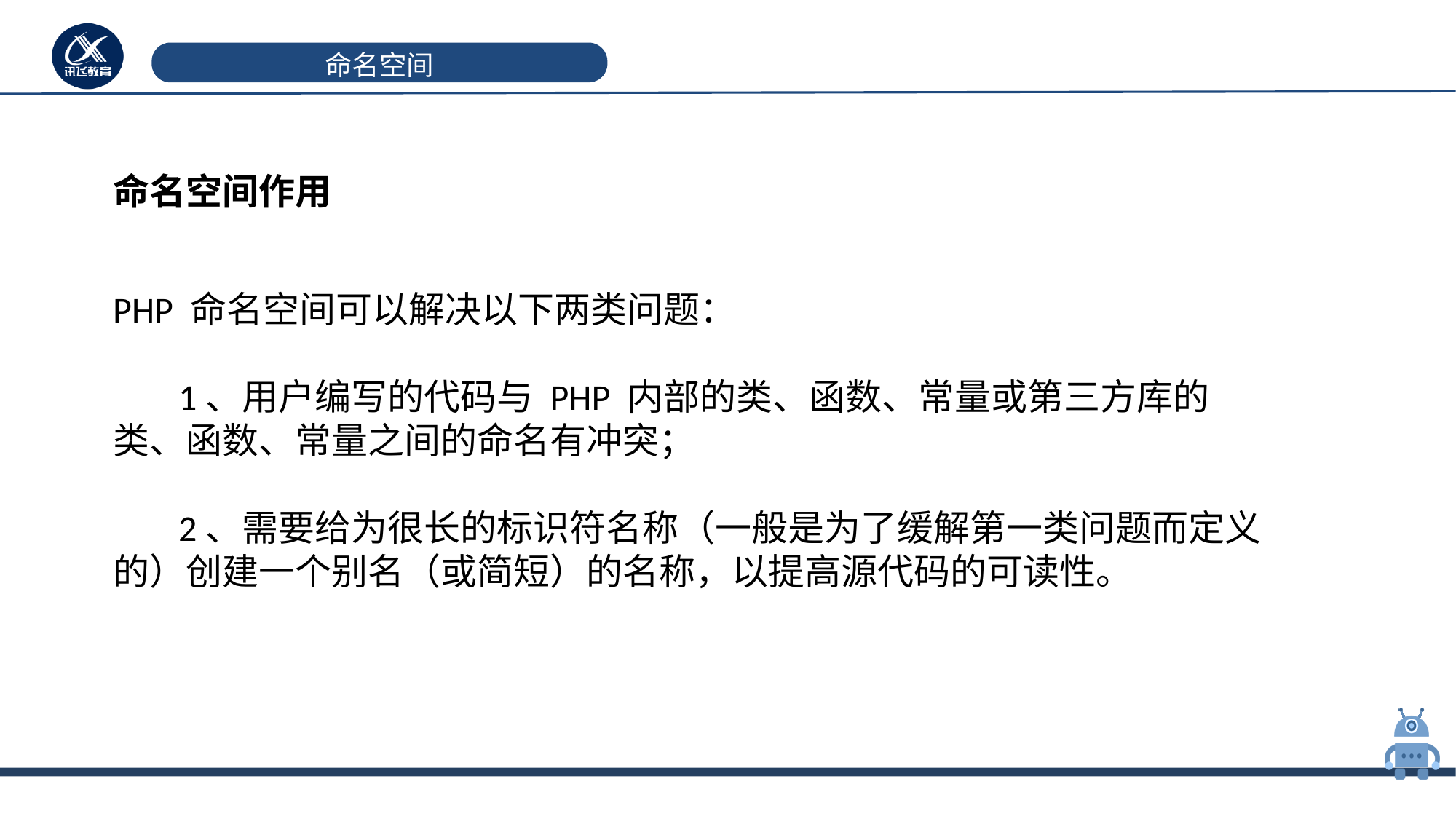

# 命名空间
命名空间作用
PHP 命名空间可以解决以下两类问题：

        1、用户编写的代码与 PHP 内部的类、函数、常量或第三方库的类、函数、常量之间的命名有冲突；

        2、需要给为很长的标识符名称（一般是为了缓解第一类问题而定义的）创建一个别名（或简短）的名称，以提高源代码的可读性。